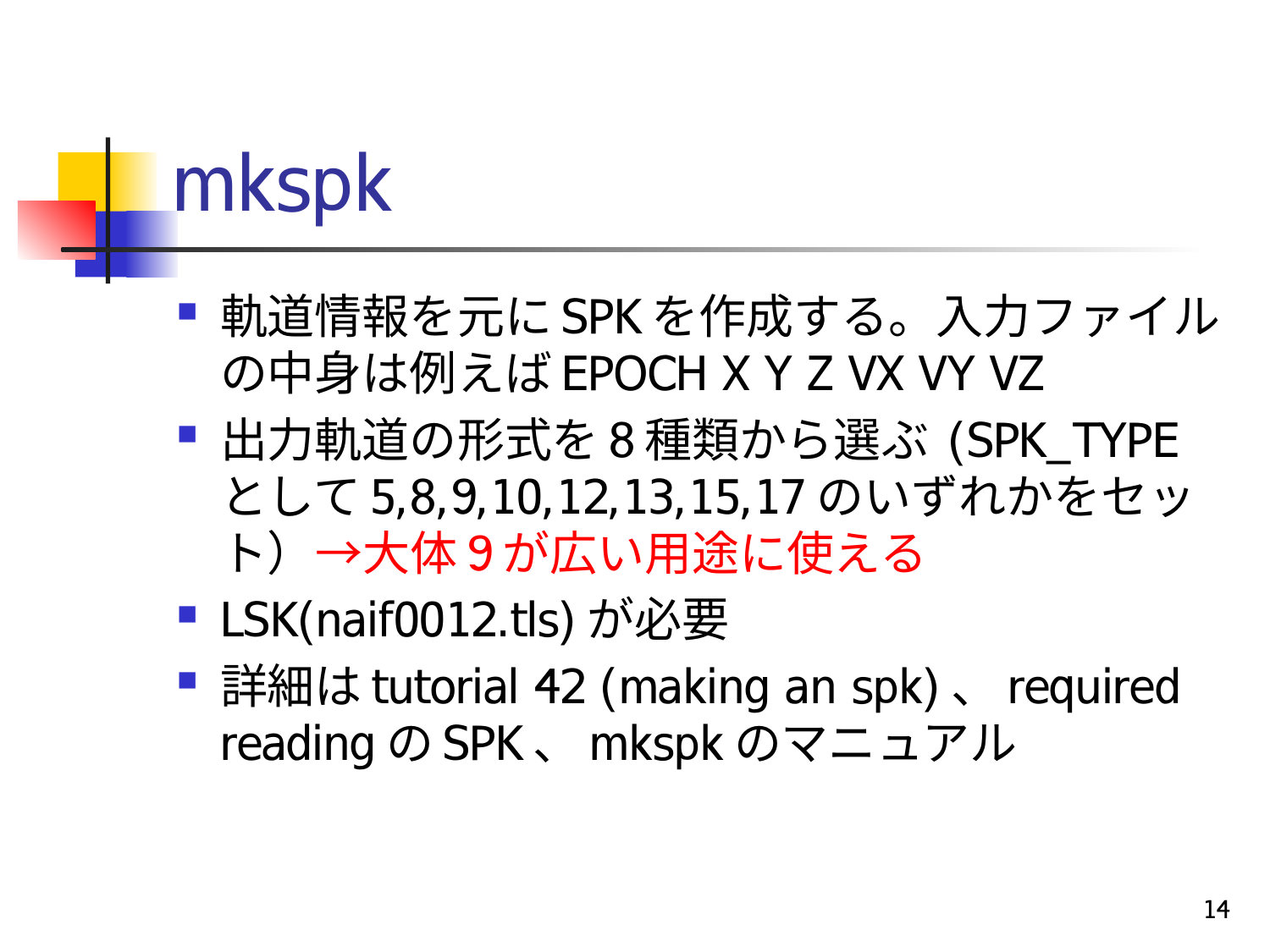

# mkspk
軌道情報を元にSPKを作成する。入力ファイルの中身は例えばEPOCH X Y Z VX VY VZ
出力軌道の形式を8種類から選ぶ (SPK_TYPEとして5,8,9,10,12,13,15,17のいずれかをセット）→大体9が広い用途に使える
LSK(naif0012.tls)が必要
詳細はtutorial 42 (making an spk)、required readingのSPK、mkspkのマニュアル
14